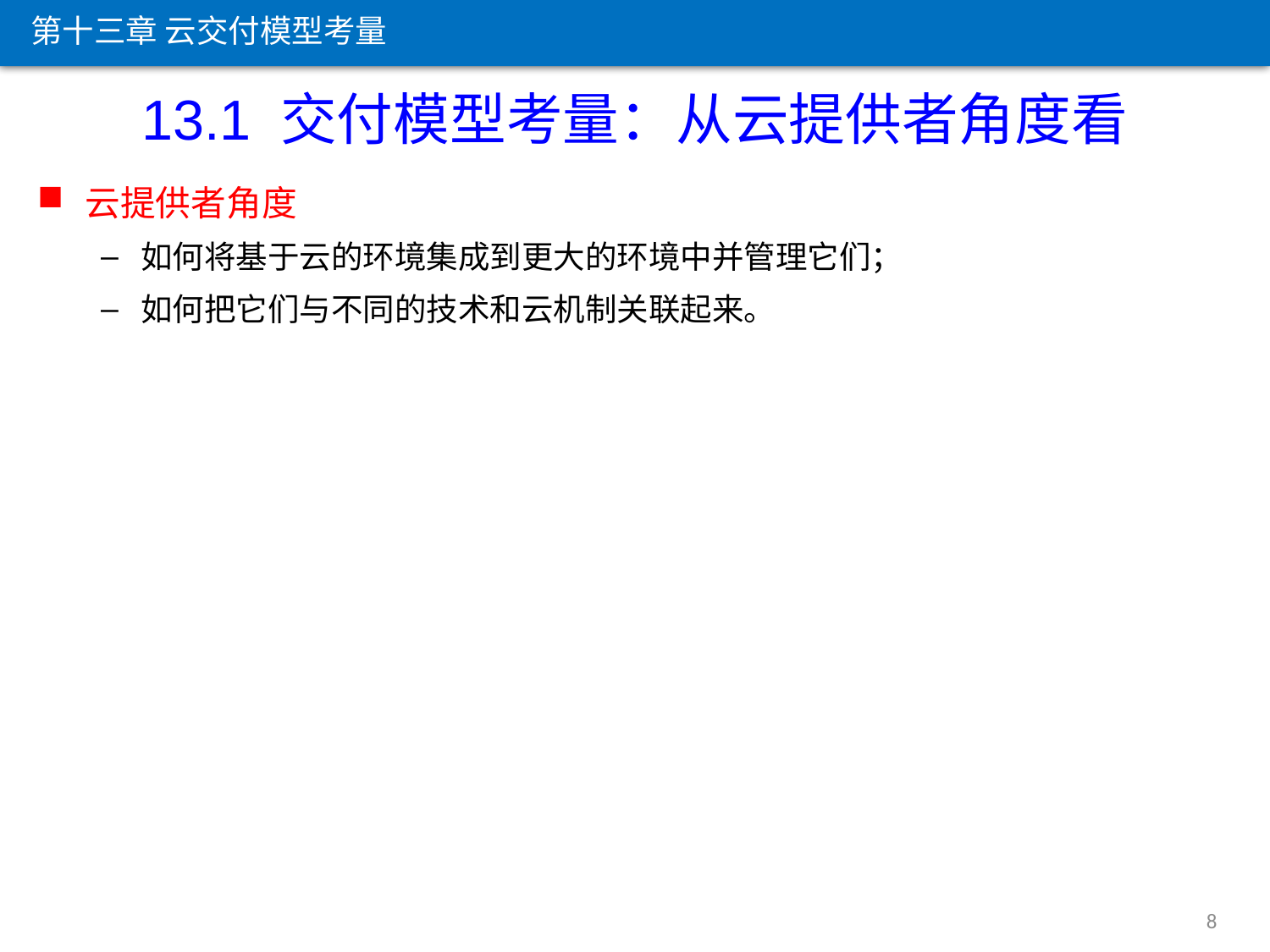

第十三章 云交付模型考量
13.1 交付模型考量：从云提供者角度看
云提供者角度
如何将基于云的环境集成到更大的环境中并管理它们；
如何把它们与不同的技术和云机制关联起来。
8